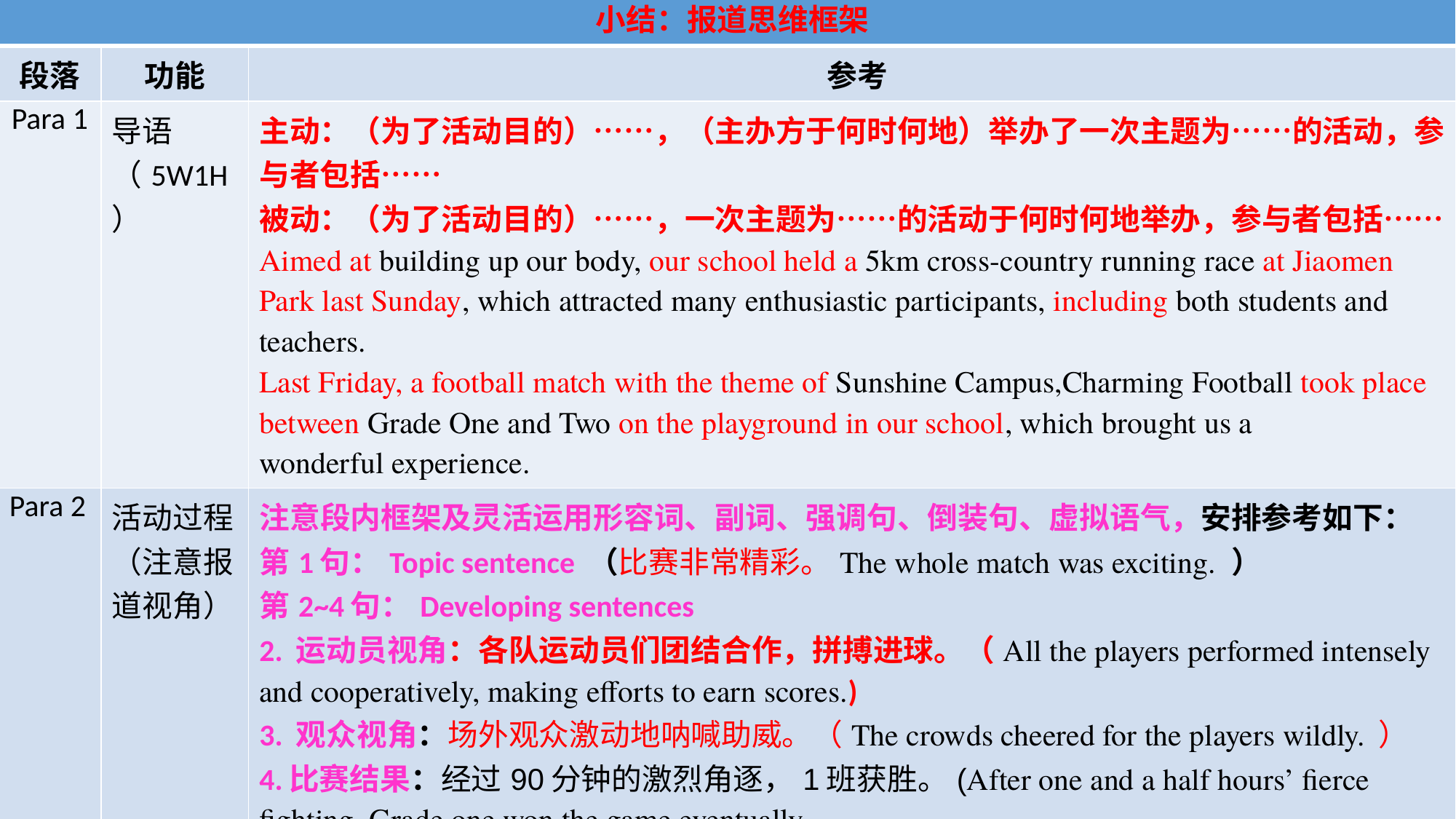

| 小结：报道思维框架 |  |  |
| --- | --- | --- |
| 段落 | 功能 | 参考 |
| Para 1 | 导语（5W1H） | 主动：（为了活动目的）……，（主办方于何时何地）举办了一次主题为……的活动，参与者包括…… 被动：（为了活动目的）……，一次主题为……的活动于何时何地举办，参与者包括…… Aimed at building up our body, our school held a 5km cross-country running race at Jiaomen Park last Sunday, which attracted many enthusiastic participants, including both students and teachers. Last Friday, a football match with the theme of Sunshine Campus,Charming Football took place between Grade One and Two on the playground in our school, which brought us a wonderful experience. |
| Para 2 | 活动过程 （注意报道视角） | 注意段内框架及灵活运用形容词、副词、强调句、倒装句、虚拟语气，安排参考如下： 第1句：Topic sentence （比赛非常精彩。The whole match was exciting. ） 第2~4句：Developing sentences 2. 运动员视角：各队运动员们团结合作，拼搏进球。（All the players performed intensely and cooperatively, making efforts to earn scores.) 3. 观众视角：场外观众激动地呐喊助威。（The crowds cheered for the players wildly. ） 4.比赛结果：经过90分钟的激烈角逐，1班获胜。(After one and a half hours’ fierce fighting, Grade one won the game eventually. |
| Para 3 | 活动反响 （评价） | 第1句：Topic sentence：大家都受益匪浅 Challenging as the activity was, everyone enjoyed it and all the participants benefited a lot from it. 第2句：Developing sentences （身心具体益处：强身健体、激发运动热情、培养团结精神……） Not only did it build up their strength but also it further arouses students' passion for sports. |